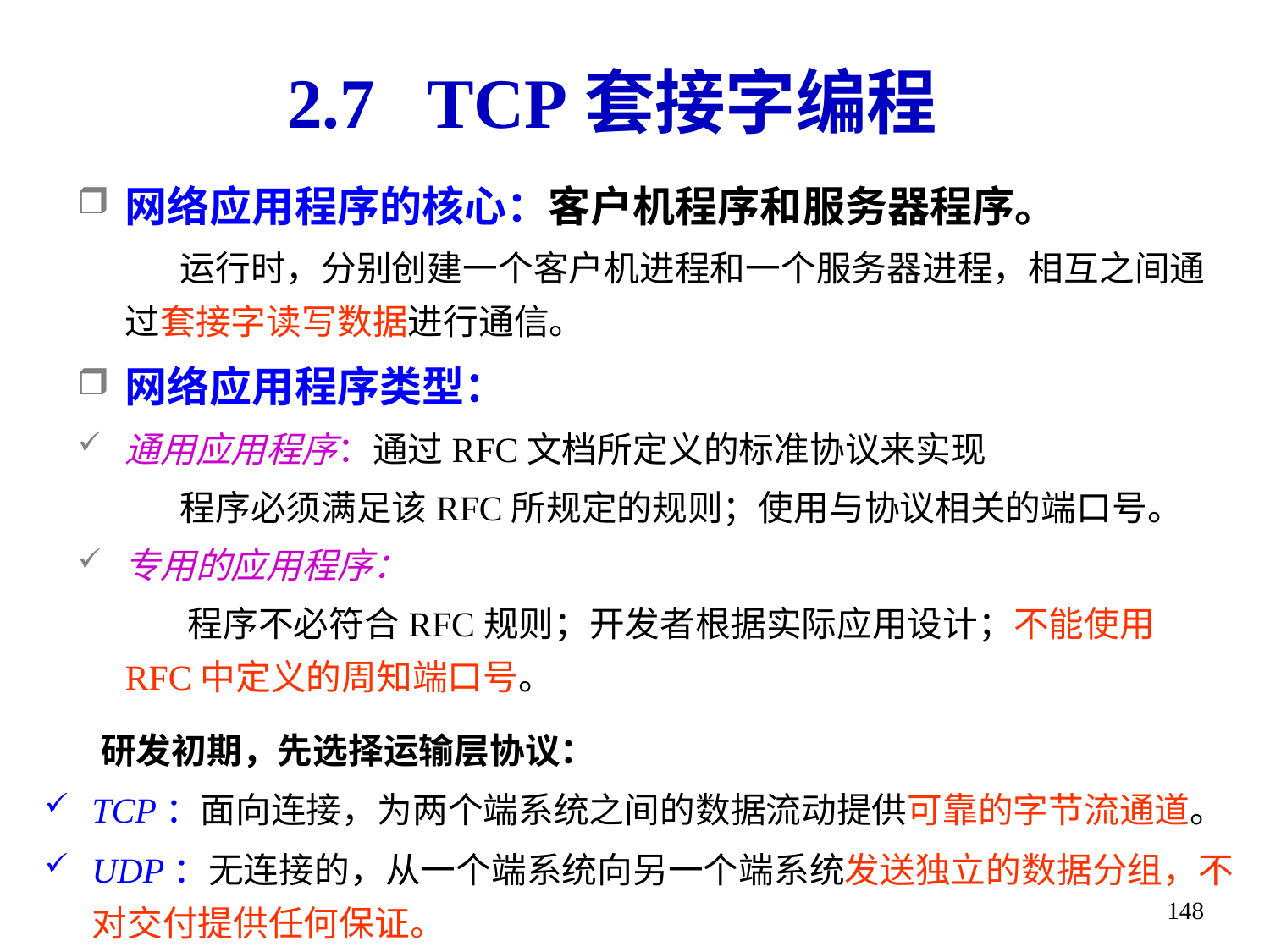

# 2.7   TCP套接字编程
网络应用程序的核心：客户机程序和服务器程序。
            运行时，分别创建一个客户机进程和一个服务器进程，相互之间通过套接字读写数据进行通信。
网络应用程序类型：
通用应用程序：通过RFC文档所定义的标准协议来实现
            程序必须满足该RFC所规定的规则；使用与协议相关的端口号。
专用的应用程序：
             程序不必符合RFC规则；开发者根据实际应用设计；不能使用RFC中定义的周知端口号。
      研发初期，先选择运输层协议：
TCP：面向连接，为两个端系统之间的数据流动提供可靠的字节流通道。
UDP：无连接的，从一个端系统向另一个端系统发送独立的数据分组，不对交付提供任何保证。
148